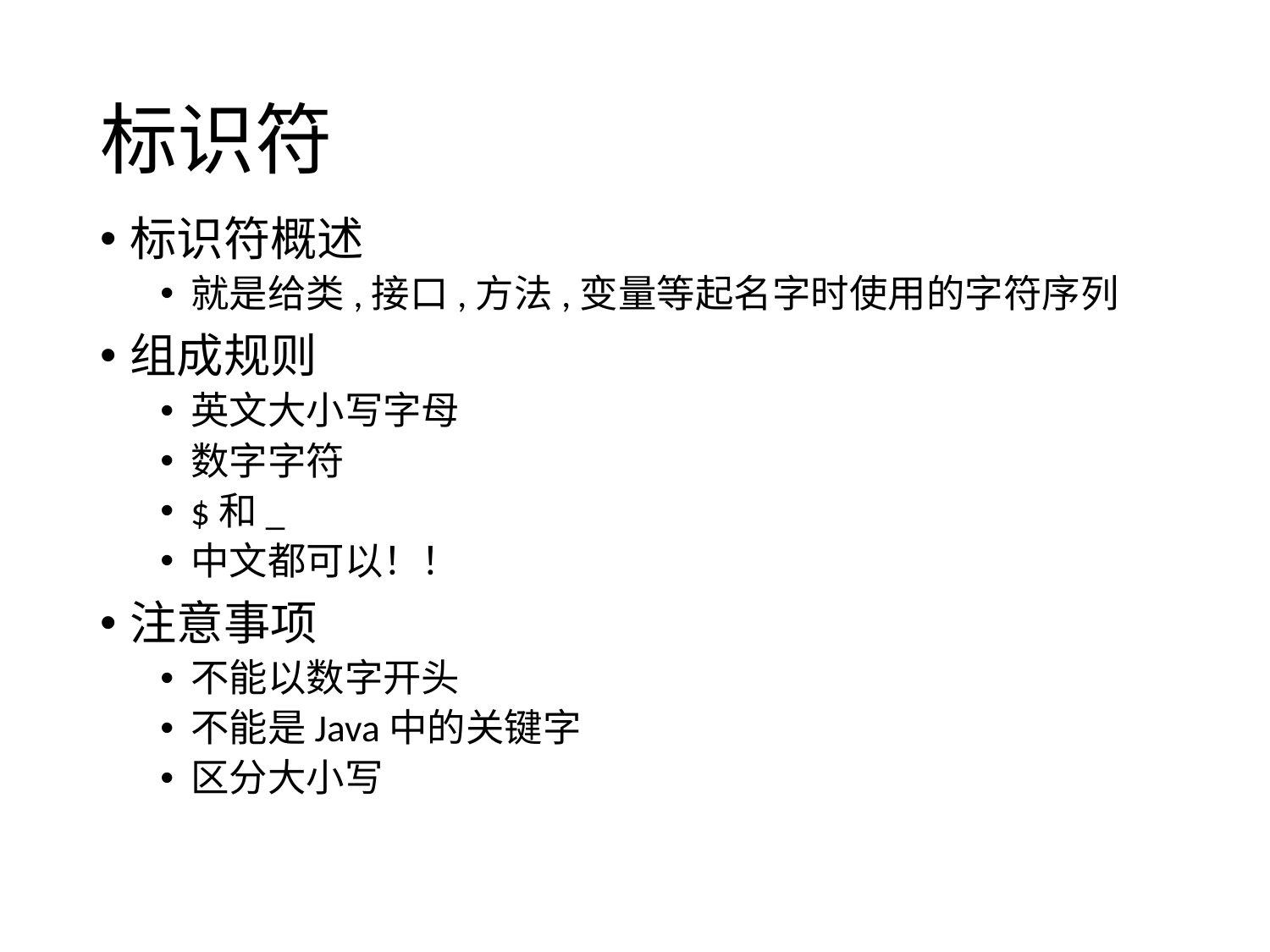

# 标识符
标识符概述
就是给类,接口,方法,变量等起名字时使用的字符序列
组成规则
英文大小写字母
数字字符
$和_
中文都可以！！
注意事项
不能以数字开头
不能是Java中的关键字
区分大小写